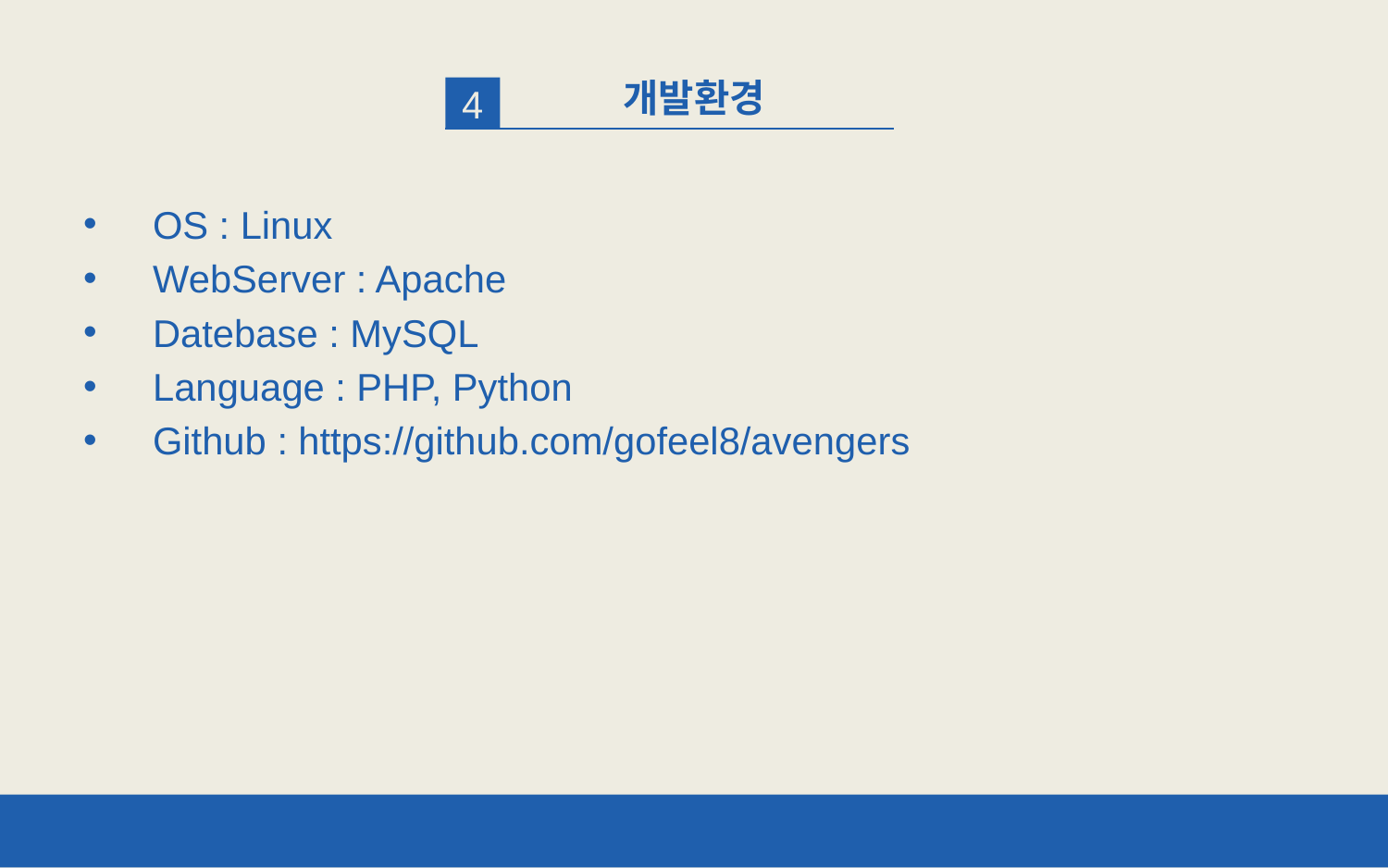

개발환경
4
OS : Linux
WebServer : Apache
Datebase : MySQL
Language : PHP, Python
Github : https://github.com/gofeel8/avengers